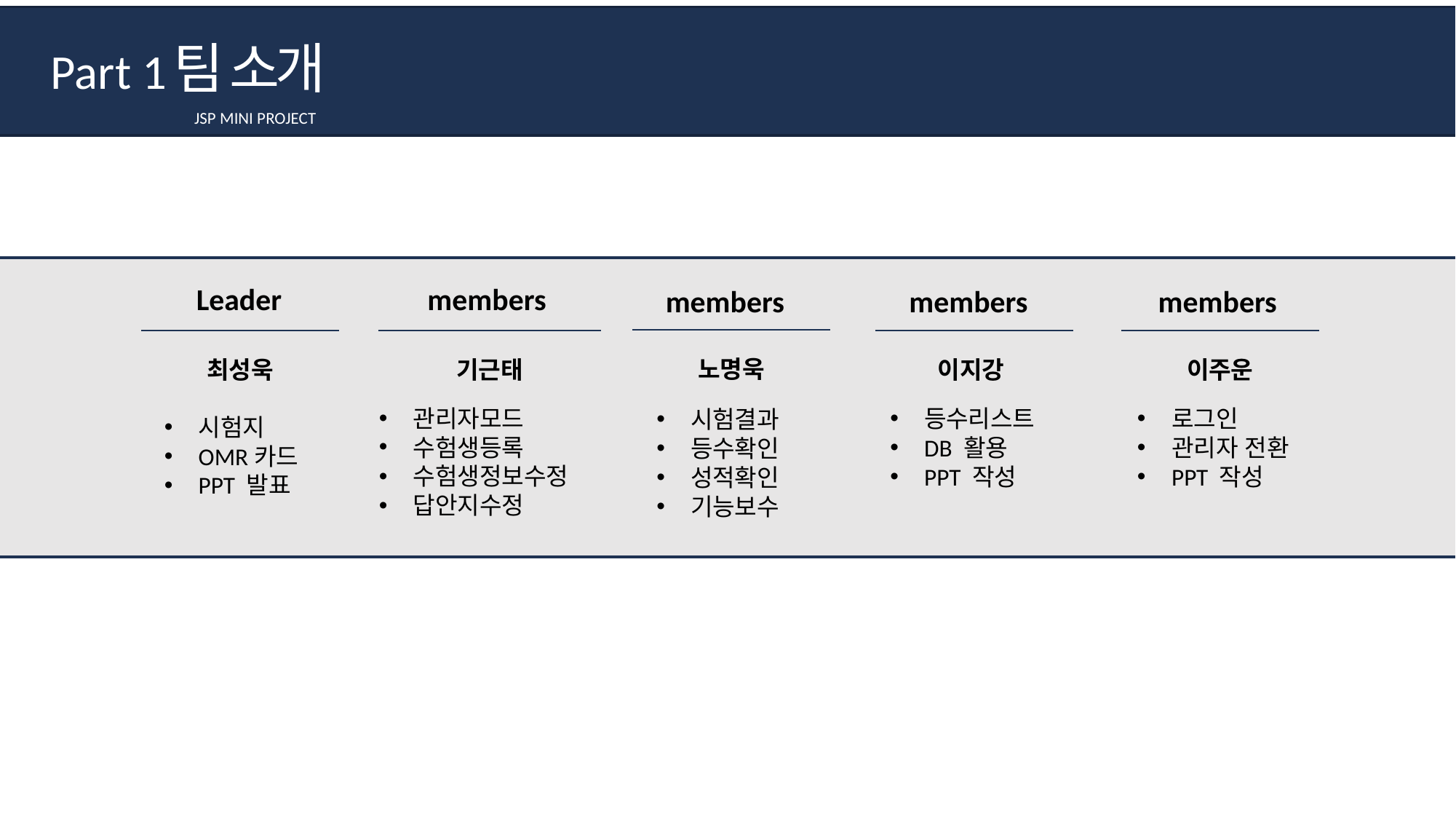

팀 소개
Part 1
JSP MINI PROJECT

members
Leader
members
members
members
노명욱
시험결과
등수확인
성적확인
기능보수
최성욱
시험지
OMR카드
PPT 발표

이지강
등수리스트
DB 활용
PPT 작성
이주운
로그인
관리자 전환
PPT 작성

기근태
관리자모드
수험생등록
수험생정보수정
답안지수정